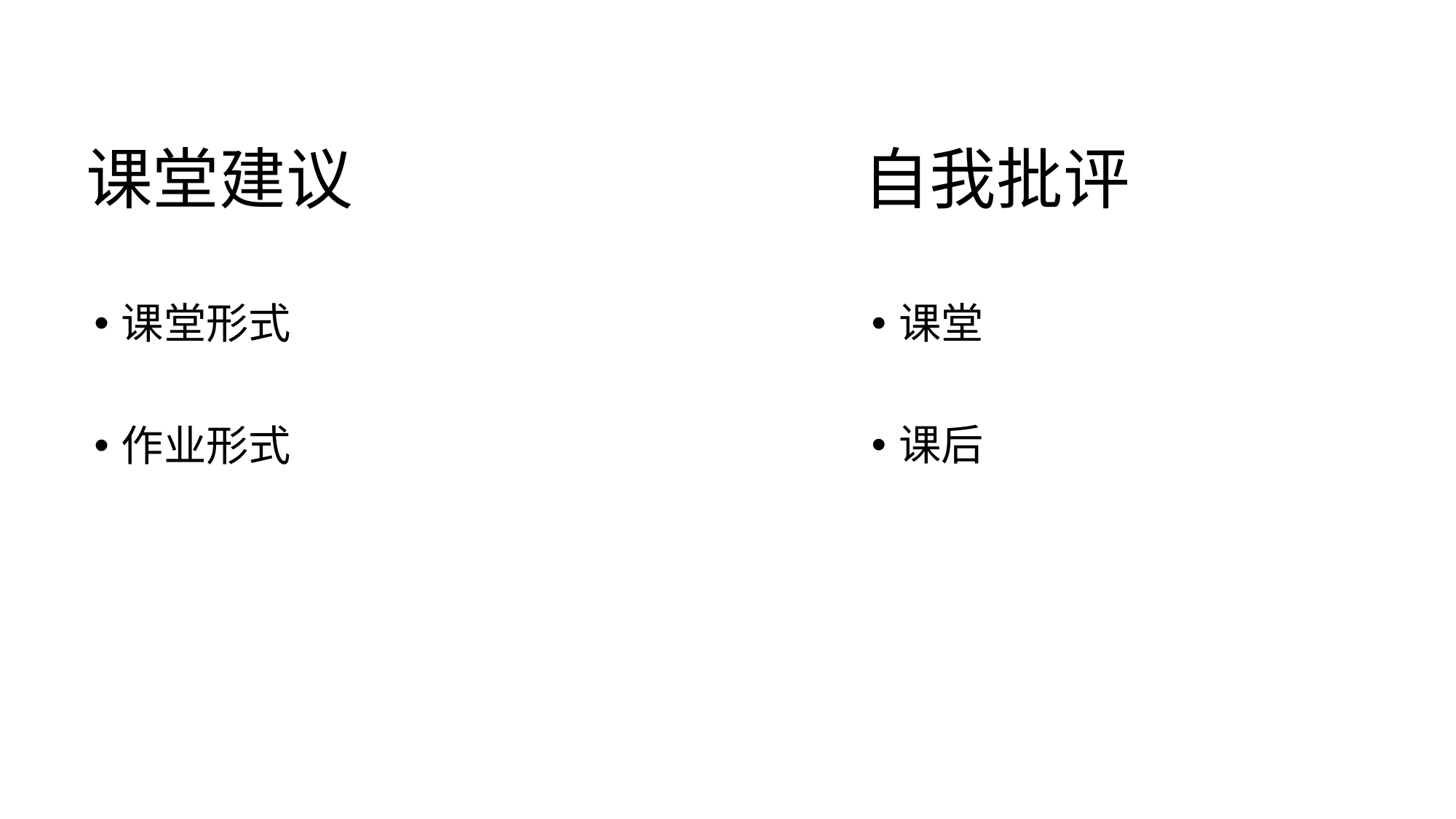

# 课堂建议
自我批评
课堂形式

作业形式

课堂

课后